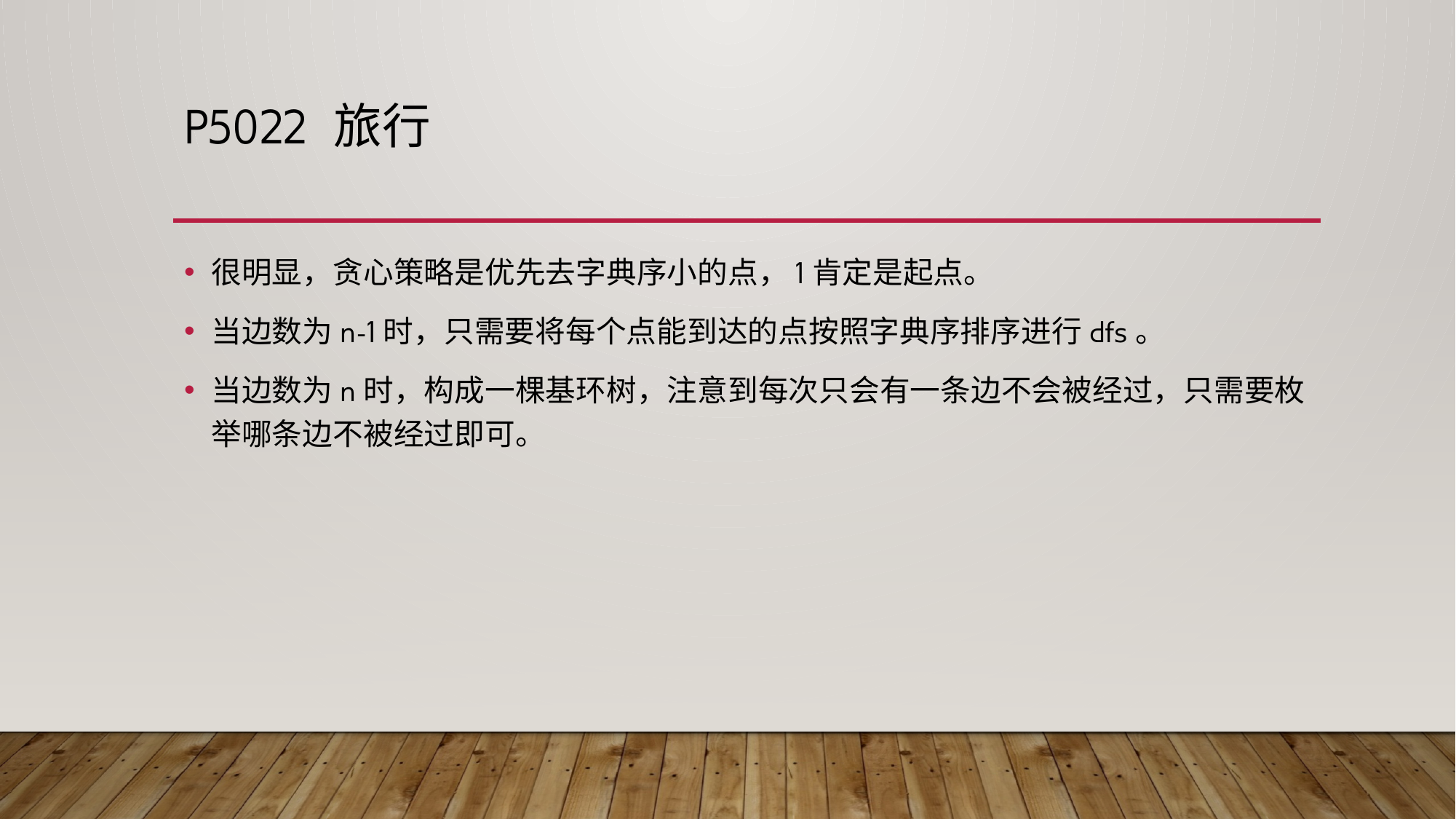

# P5022 旅行
很明显，贪心策略是优先去字典序小的点，1肯定是起点。
当边数为n-1时，只需要将每个点能到达的点按照字典序排序进行dfs。
当边数为n时，构成一棵基环树，注意到每次只会有一条边不会被经过，只需要枚举哪条边不被经过即可。